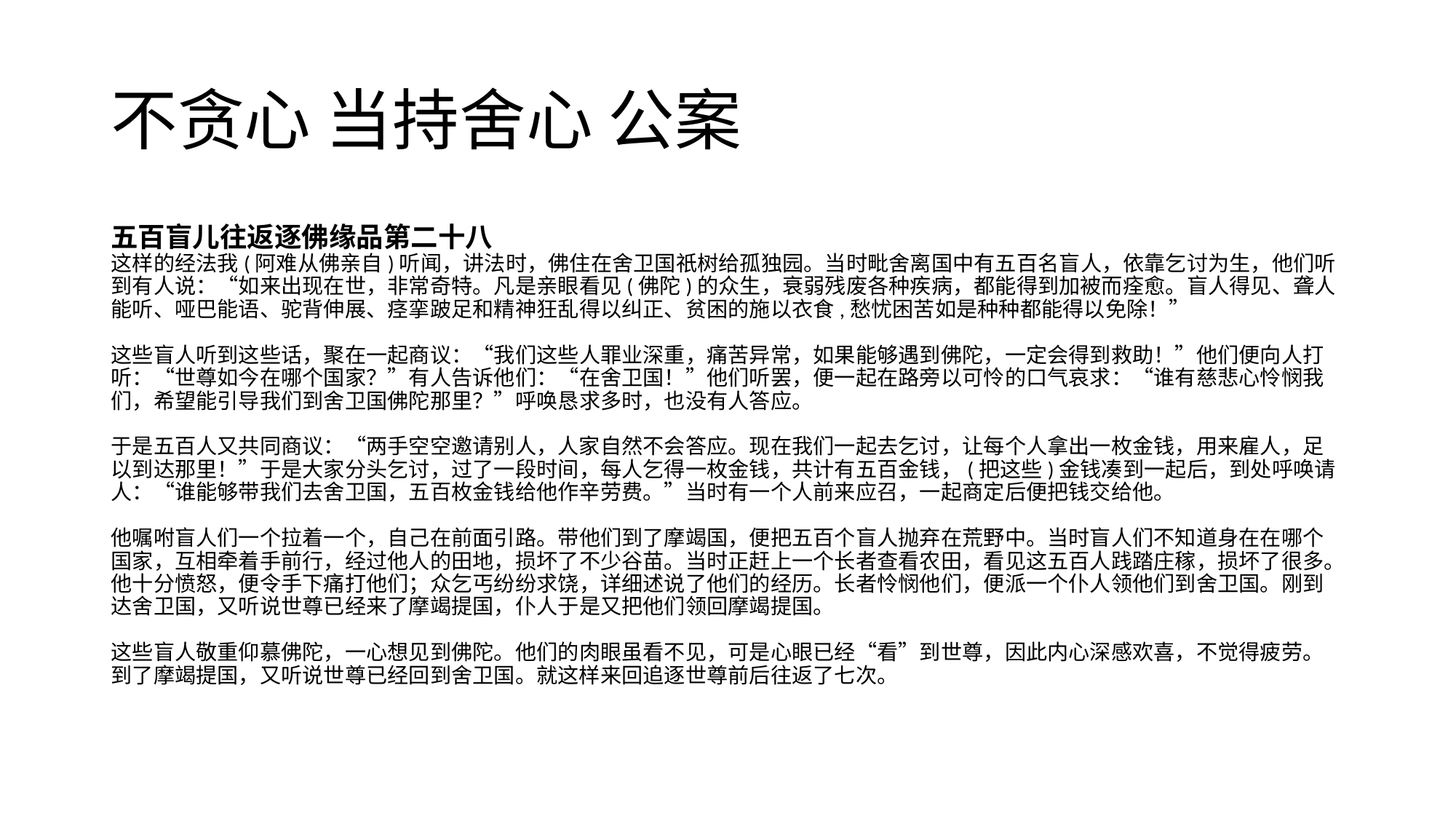

# 不贪心 当持舍心 公案
五百盲儿往返逐佛缘品第二十八
这样的经法我(阿难从佛亲自)听闻，讲法时，佛住在舍卫国祇树给孤独园。当时毗舍离国中有五百名盲人，依靠乞讨为生，他们听到有人说：“如来出现在世，非常奇特。凡是亲眼看见(佛陀)的众生，衰弱残废各种疾病，都能得到加被而痊愈。盲人得见、聋人能听、哑巴能语、驼背伸展、痉挛跛足和精神狂乱得以纠正、贫困的施以衣食,愁忧困苦如是种种都能得以免除！”

这些盲人听到这些话，聚在一起商议：“我们这些人罪业深重，痛苦异常，如果能够遇到佛陀，一定会得到救助！”他们便向人打听：“世尊如今在哪个国家？”有人告诉他们：“在舍卫国！”他们听罢，便一起在路旁以可怜的口气哀求：“谁有慈悲心怜悯我们，希望能引导我们到舍卫国佛陀那里？”呼唤恳求多时，也没有人答应。

于是五百人又共同商议：“两手空空邀请别人，人家自然不会答应。现在我们一起去乞讨，让每个人拿出一枚金钱，用来雇人，足以到达那里！”于是大家分头乞讨，过了一段时间，每人乞得一枚金钱，共计有五百金钱，(把这些)金钱凑到一起后，到处呼唤请人：“谁能够带我们去舍卫国，五百枚金钱给他作辛劳费。”当时有一个人前来应召，一起商定后便把钱交给他。

他嘱咐盲人们一个拉着一个，自己在前面引路。带他们到了摩竭国，便把五百个盲人抛弃在荒野中。当时盲人们不知道身在在哪个国家，互相牵着手前行，经过他人的田地，损坏了不少谷苗。当时正赶上一个长者查看农田，看见这五百人践踏庄稼，损坏了很多。
他十分愤怒，便令手下痛打他们；众乞丐纷纷求饶，详细述说了他们的经历。长者怜悯他们，便派一个仆人领他们到舍卫国。刚到达舍卫国，又听说世尊已经来了摩竭提国，仆人于是又把他们领回摩竭提国。

这些盲人敬重仰慕佛陀，一心想见到佛陀。他们的肉眼虽看不见，可是心眼已经“看”到世尊，因此内心深感欢喜，不觉得疲劳。到了摩竭提国，又听说世尊已经回到舍卫国。就这样来回追逐世尊前后往返了七次。